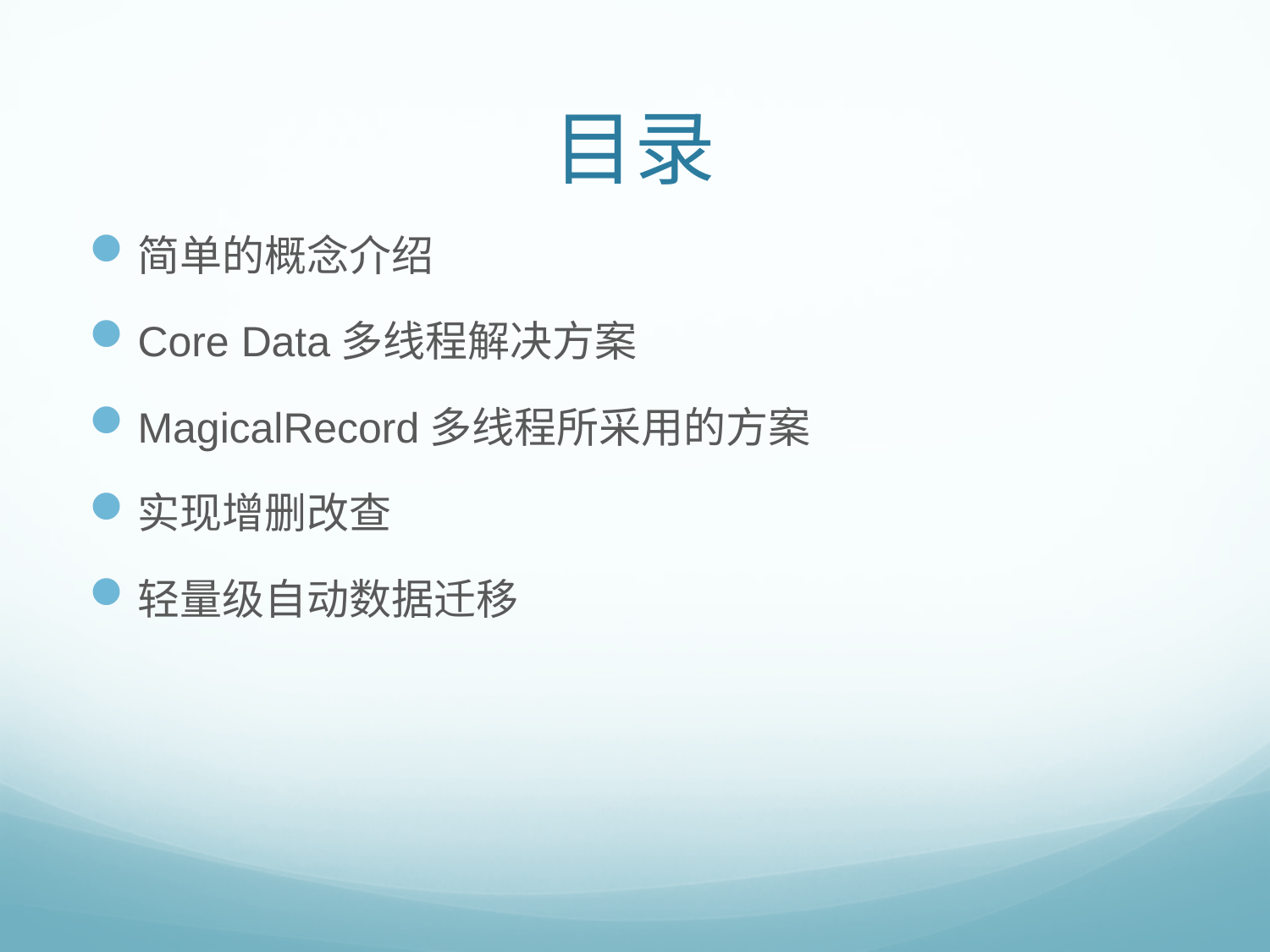

# 目录
简单的概念介绍
Core Data多线程解决方案
MagicalRecord多线程所采用的方案
实现增删改查
轻量级自动数据迁移